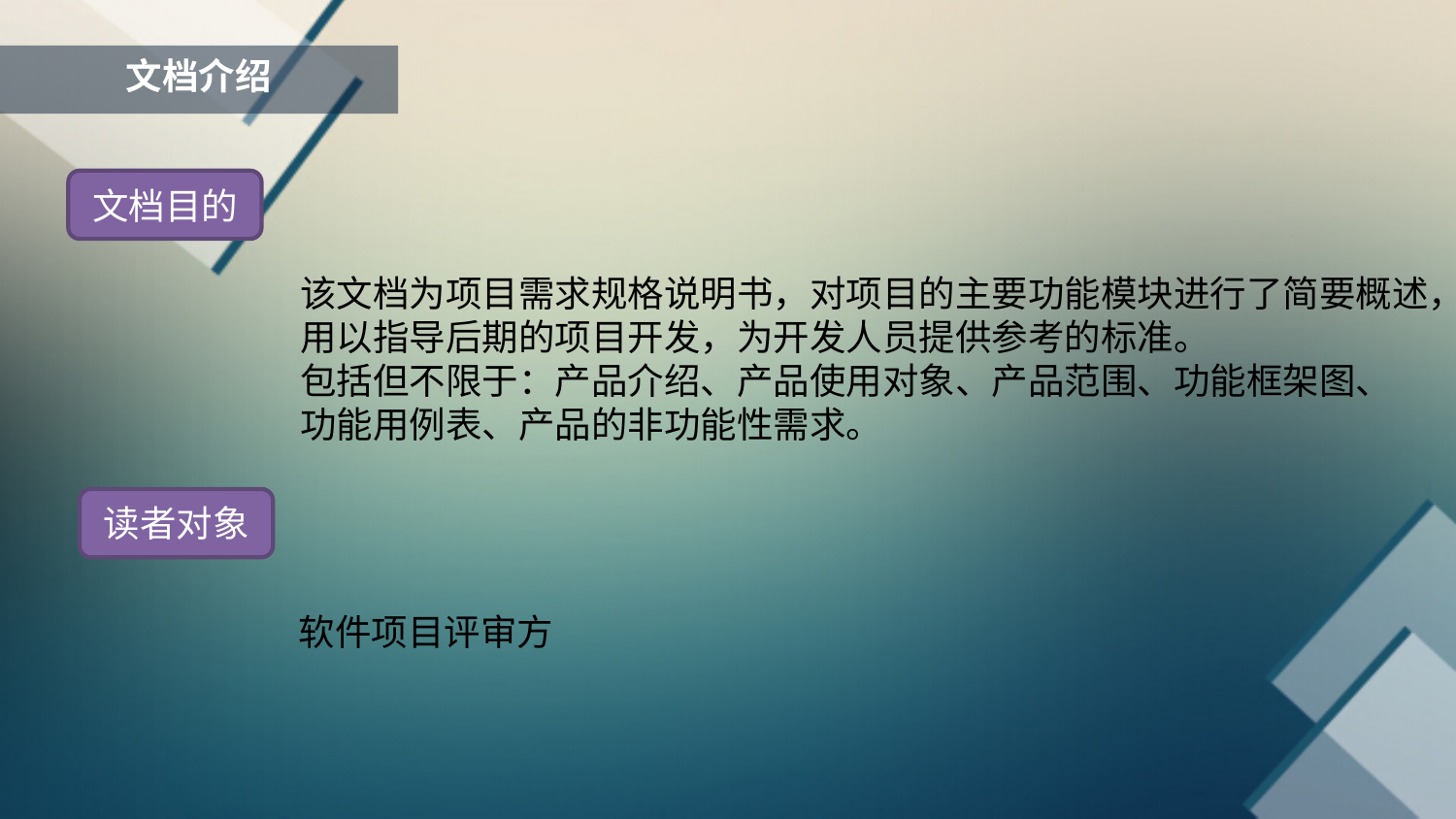

文档介绍
文档目的
该文档为项目需求规格说明书，对项目的主要功能模块进行了简要概述，
用以指导后期的项目开发，为开发人员提供参考的标准。
包括但不限于：产品介绍、产品使用对象、产品范围、功能框架图、
功能用例表、产品的非功能性需求。
读者对象
软件项目评审方